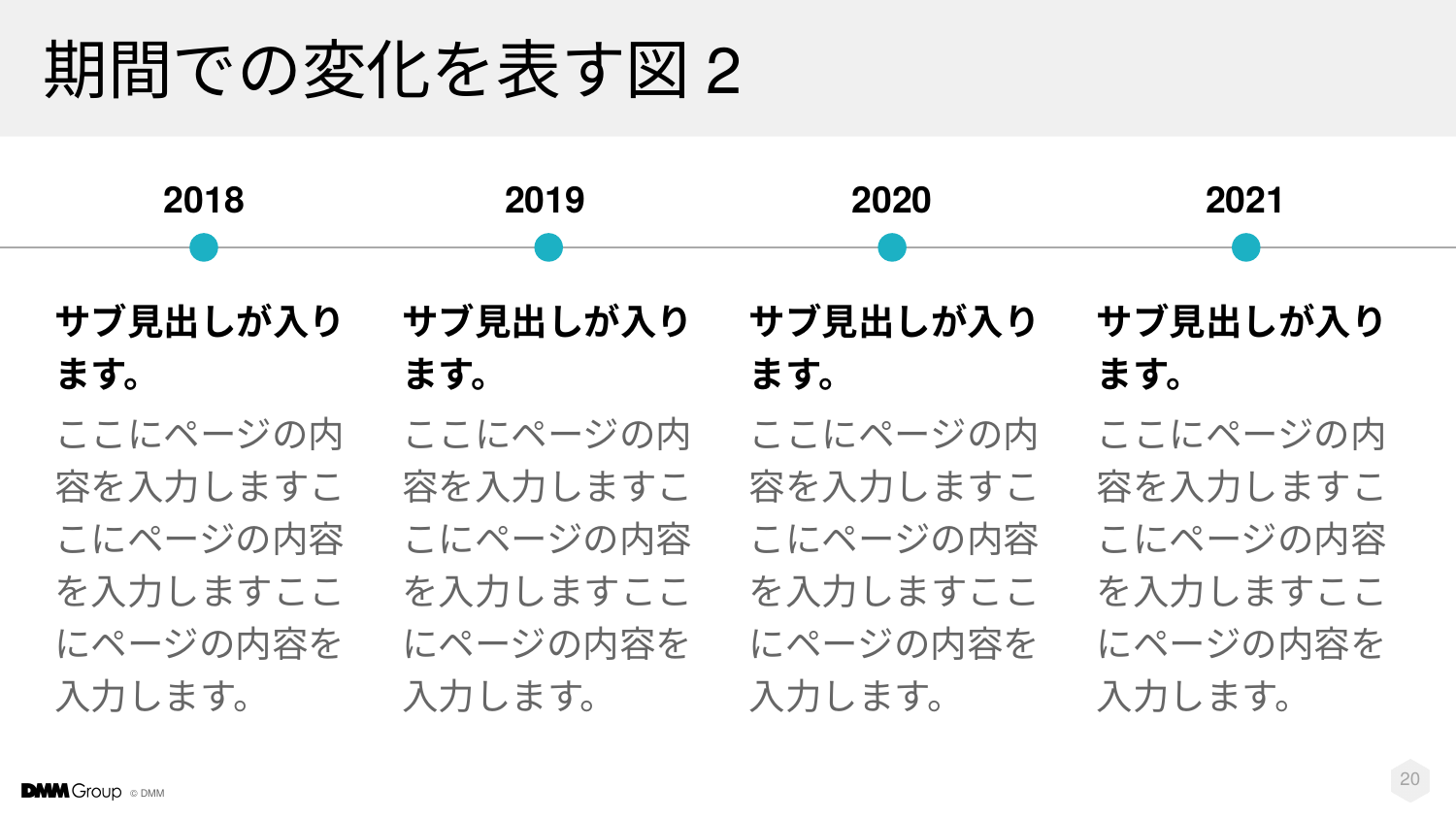

# 期間での変化を表す図2
2018
2019
2020
2021

サブ見出しが入ります。
サブ見出しが入ります。
サブ見出しが入ります。
サブ見出しが入ります。
ここにページの内容を入力しますここにページの内容を入力しますここにページの内容を入力します。
ここにページの内容を入力しますここにページの内容を入力しますここにページの内容を入力します。
ここにページの内容を入力しますここにページの内容を入力しますここにページの内容を入力します。
ここにページの内容を入力しますここにページの内容を入力しますここにページの内容を入力します。
20